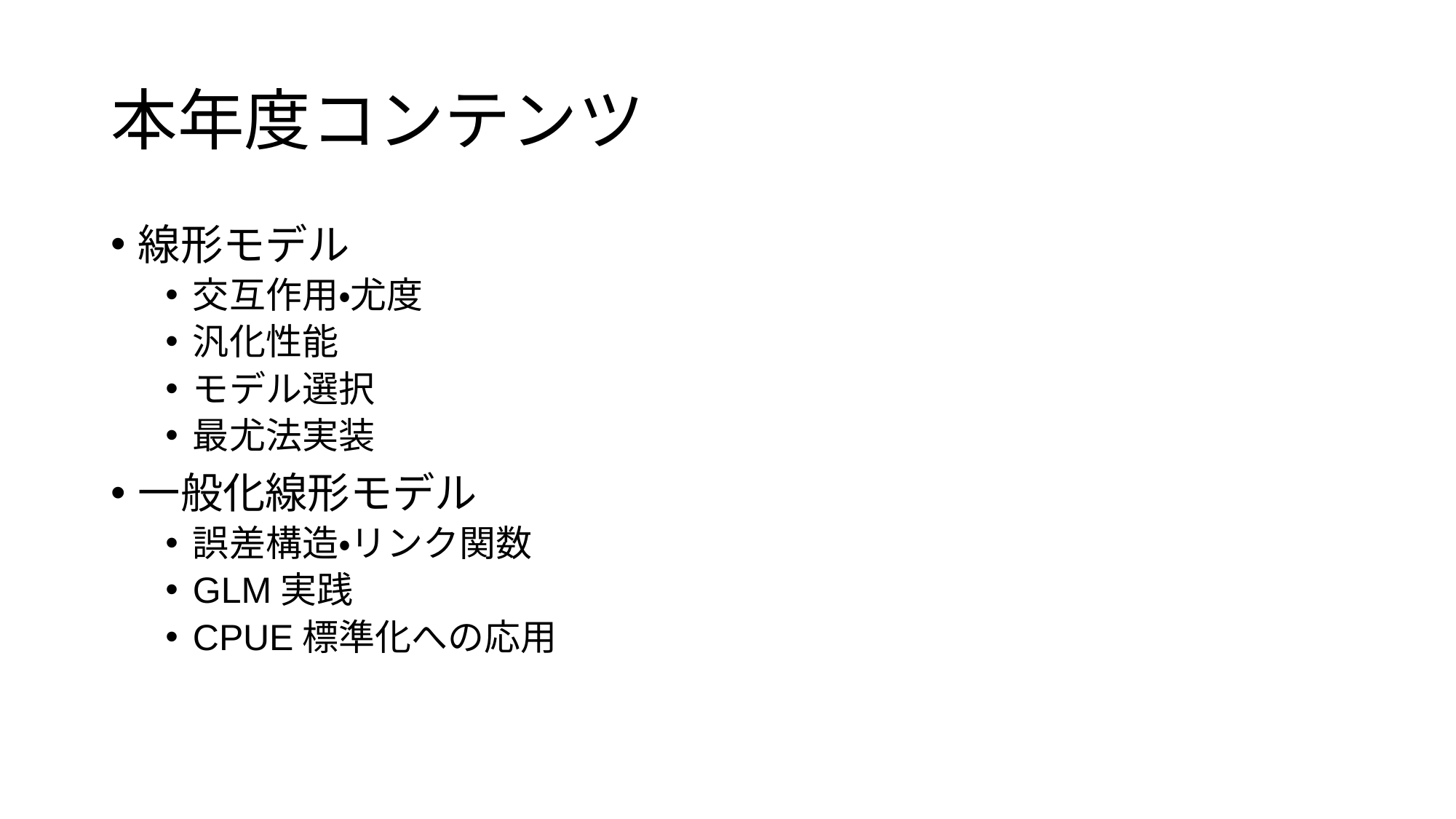

# 本年度コンテンツ
線形モデル
交互作用・尤度
汎化性能
モデル選択
最尤法実装
一般化線形モデル
誤差構造・リンク関数
GLM実践
CPUE標準化への応用